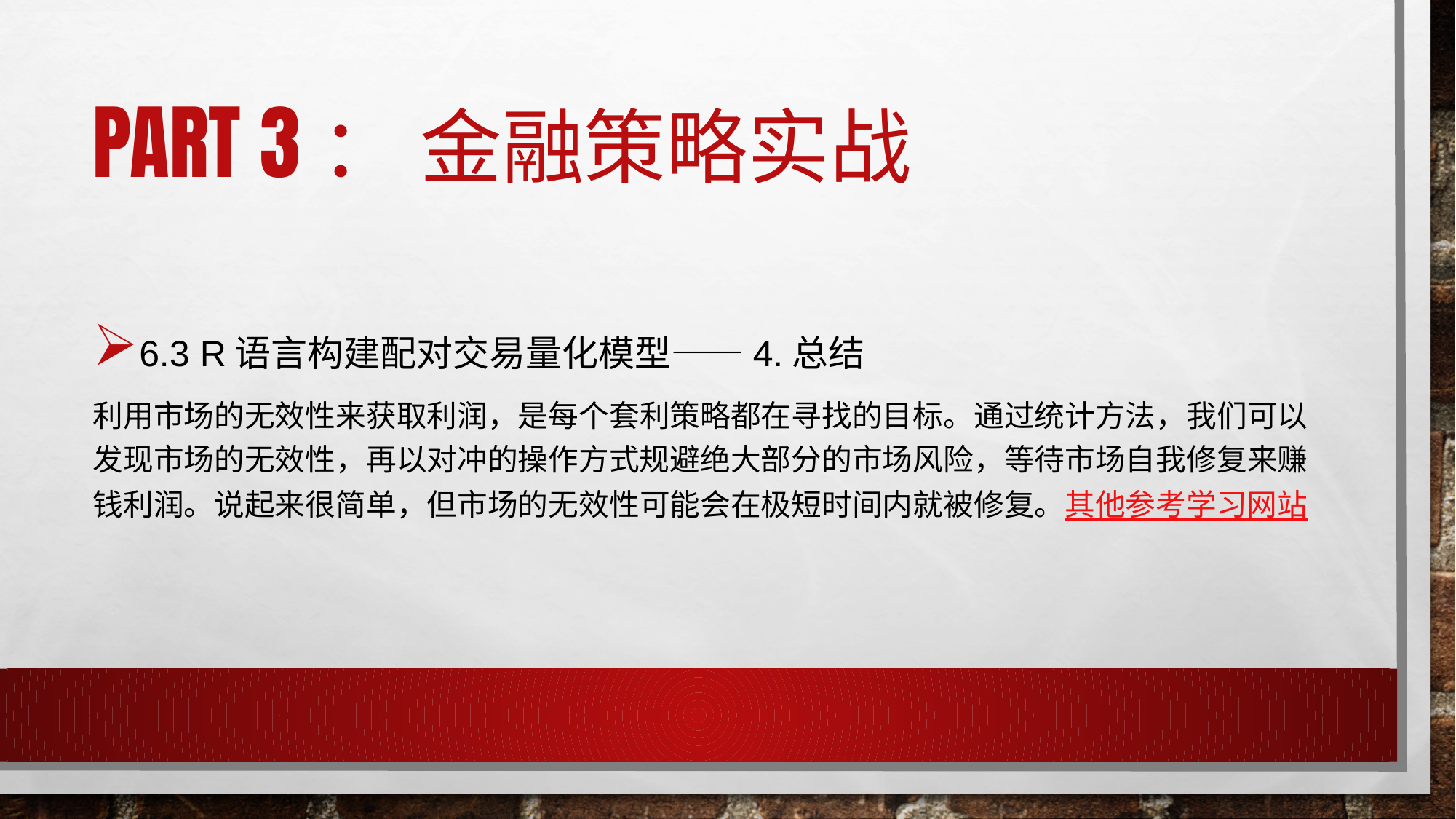

# Part 3： 金融策略实战
6.3 R语言构建配对交易量化模型——4.总结
利用市场的无效性来获取利润，是每个套利策略都在寻找的目标。通过统计方法，我们可以发现市场的无效性，再以对冲的操作方式规避绝大部分的市场风险，等待市场自我修复来赚钱利润。说起来很简单，但市场的无效性可能会在极短时间内就被修复。其他参考学习网站